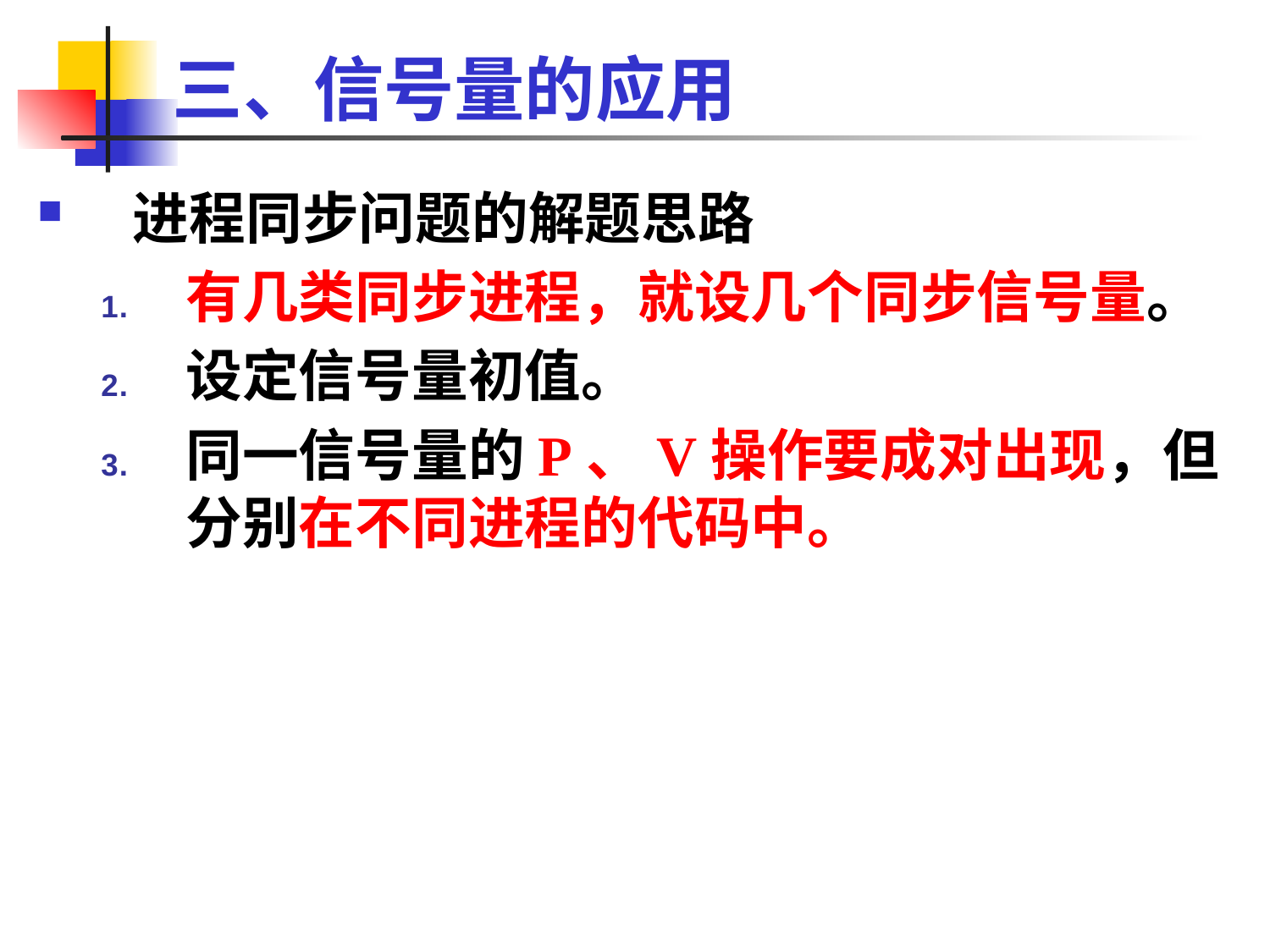

# 三、信号量的应用
进程同步问题的解题思路
有几类同步进程，就设几个同步信号量。
设定信号量初值。
同一信号量的P、V操作要成对出现，但分别在不同进程的代码中。